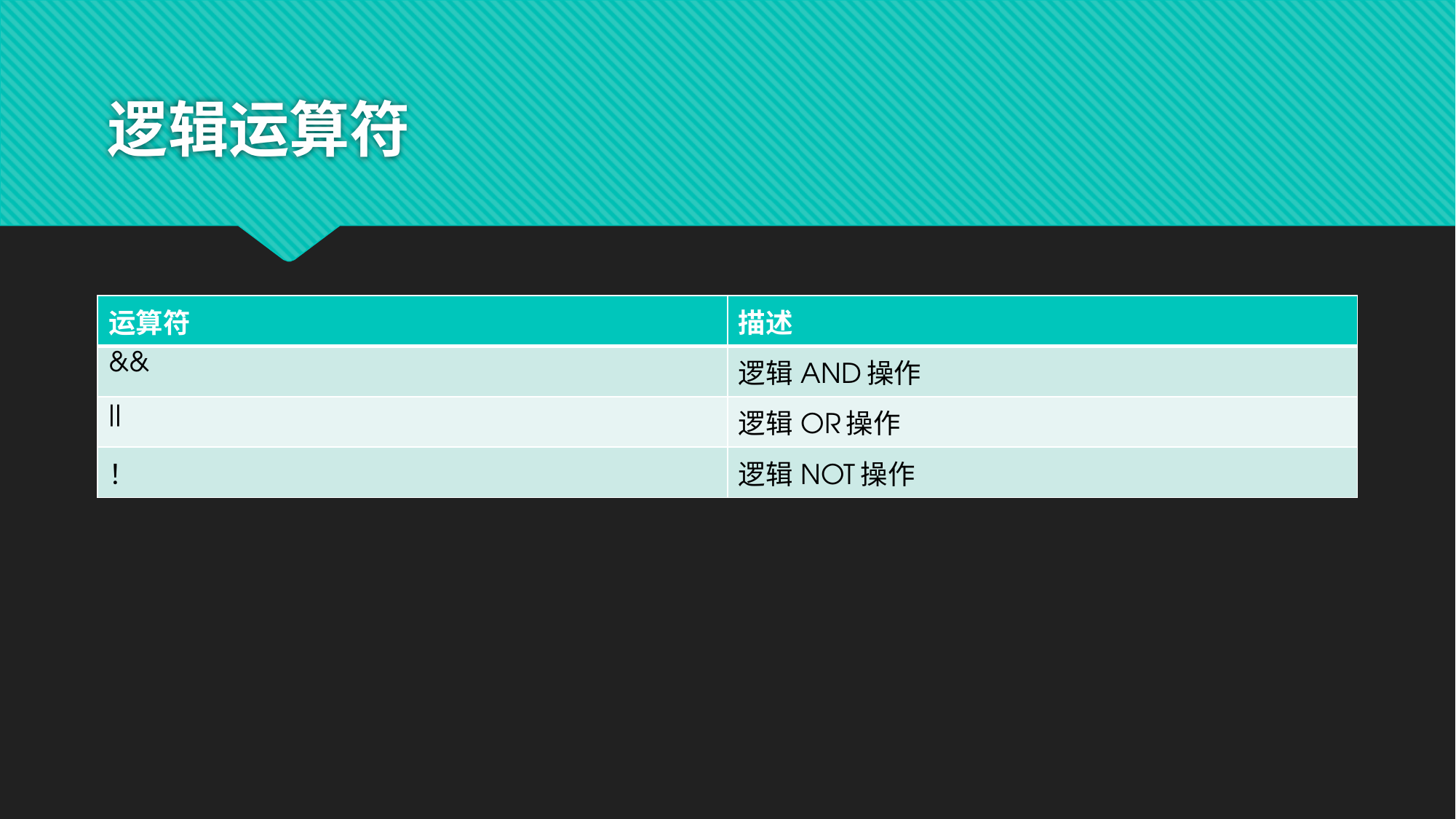

# 逻辑运算符
| 运算符 | 描述 |
| --- | --- |
| && | 逻辑AND操作 |
| || | 逻辑OR操作 |
| ！ | 逻辑NOT操作 |